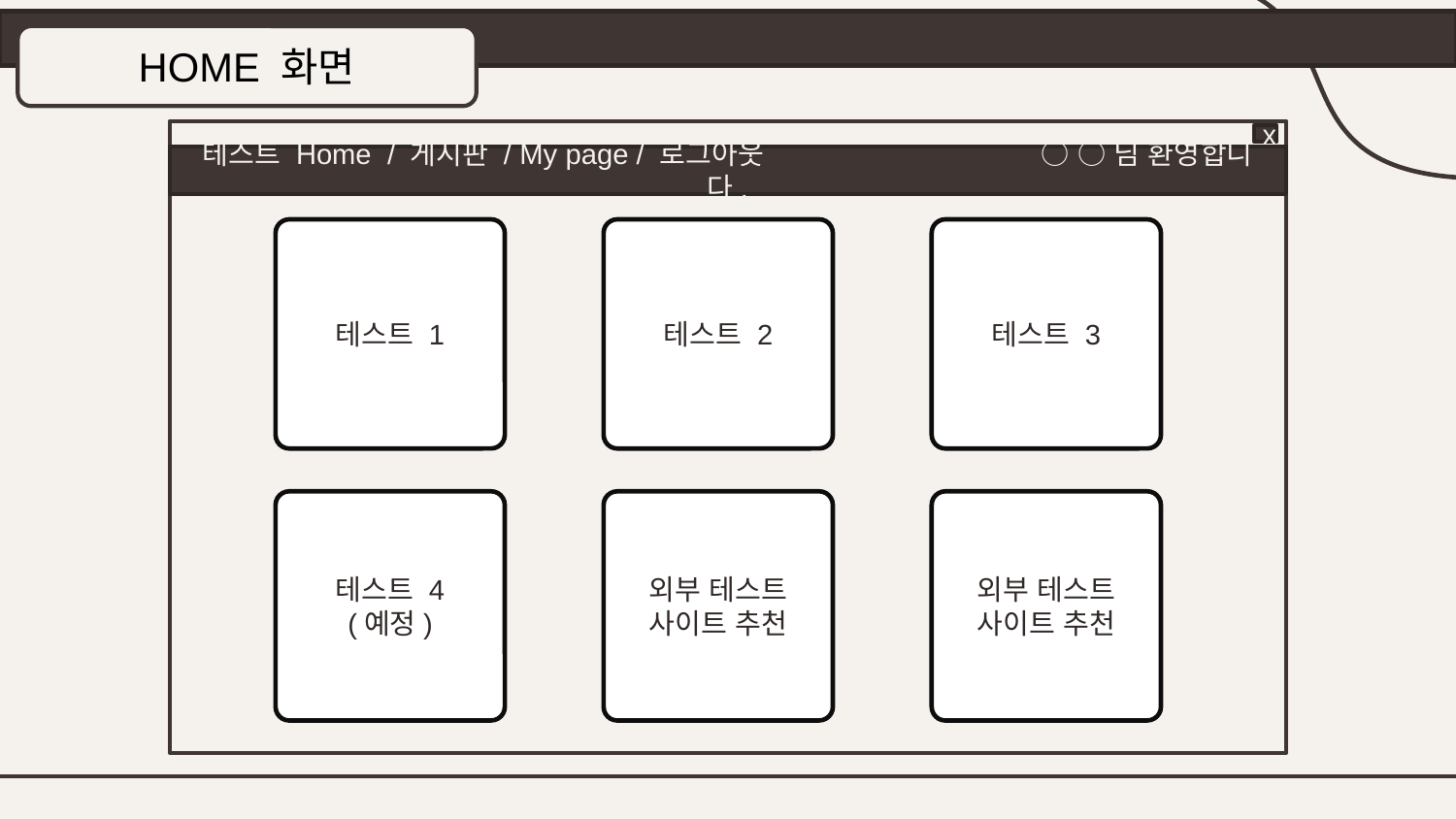

HOME 화면

x
테스트 Home  / 게시판 / My page / 로그아웃	                                ○ ○ 님 환영합니다.
테스트 1
테스트 2
테스트 3
테스트 4
(예정)
외부 테스트 사이트 추천
외부 테스트 사이트 추천